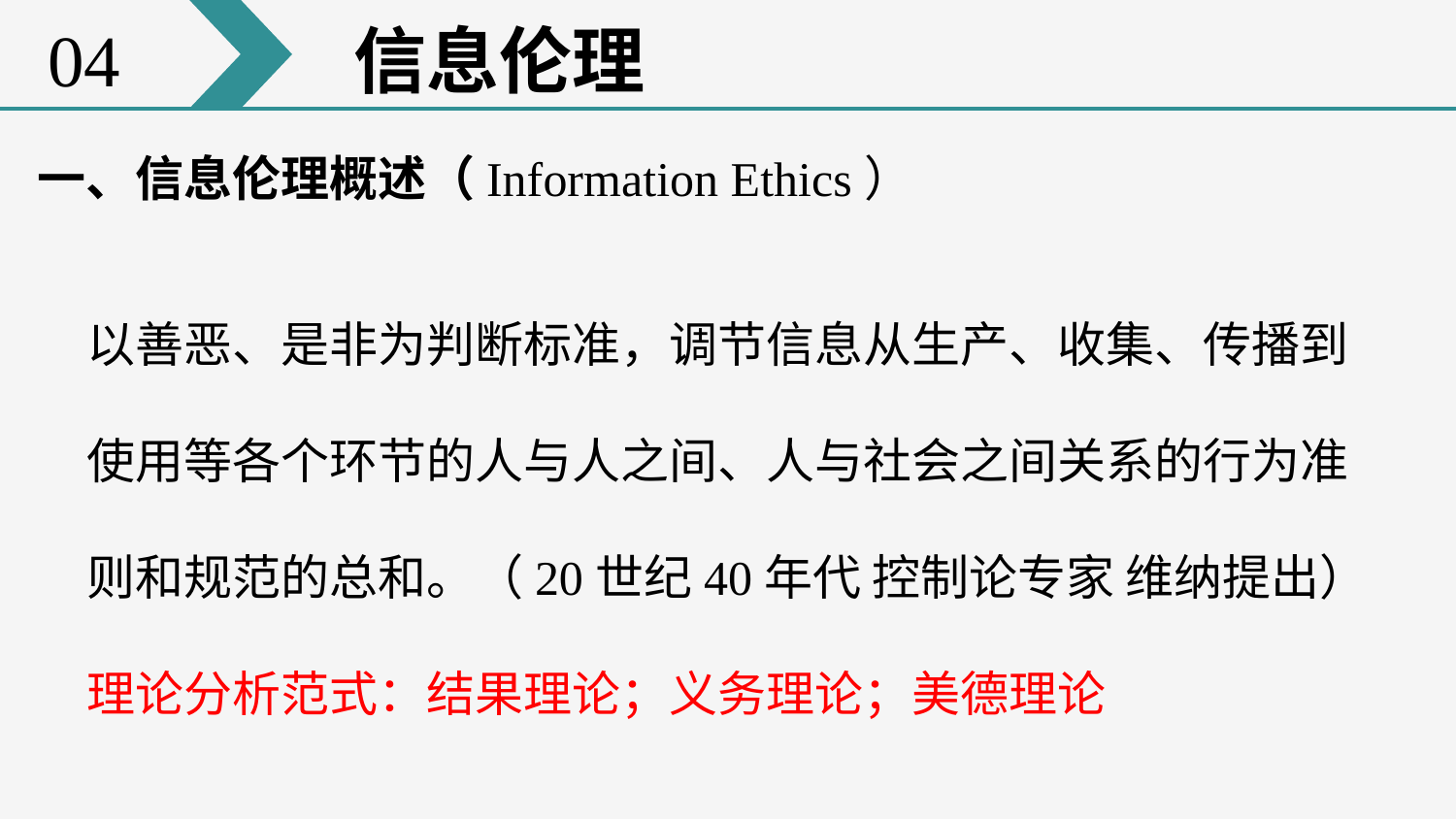

信息伦理
04
一、信息伦理概述（Information Ethics）
以善恶、是非为判断标准，调节信息从生产、收集、传播到使用等各个环节的人与人之间、人与社会之间关系的行为准则和规范的总和。（20世纪40年代 控制论专家 维纳提出）
理论分析范式：结果理论；义务理论；美德理论